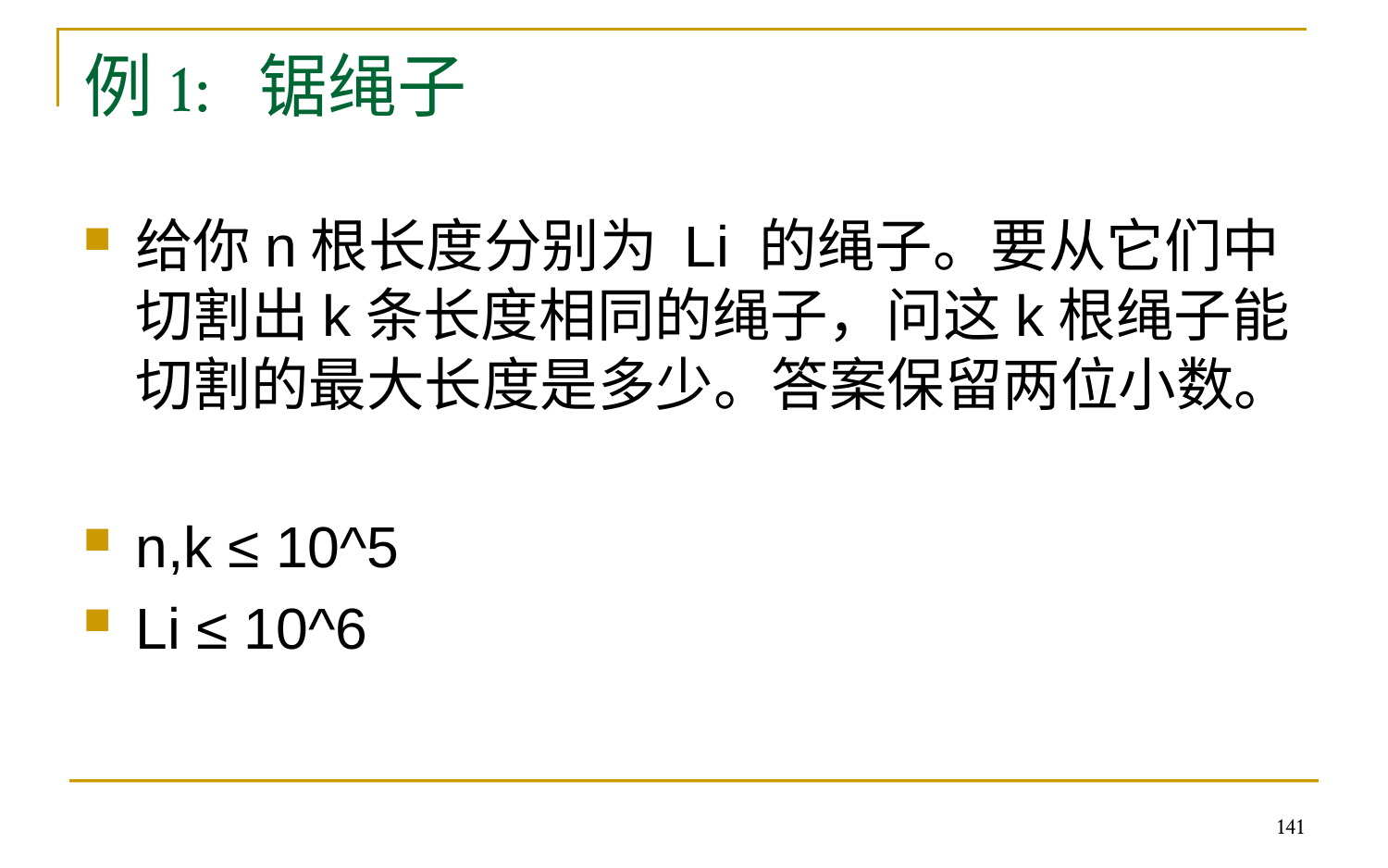

# 例1:  锯绳子
给你n根长度分别为 Li 的绳子。要从它们中切割出k条长度相同的绳子，问这k根绳子能切割的最大长度是多少。答案保留两位小数。

n,k ≤ 10^5
Li ≤ 10^6
141